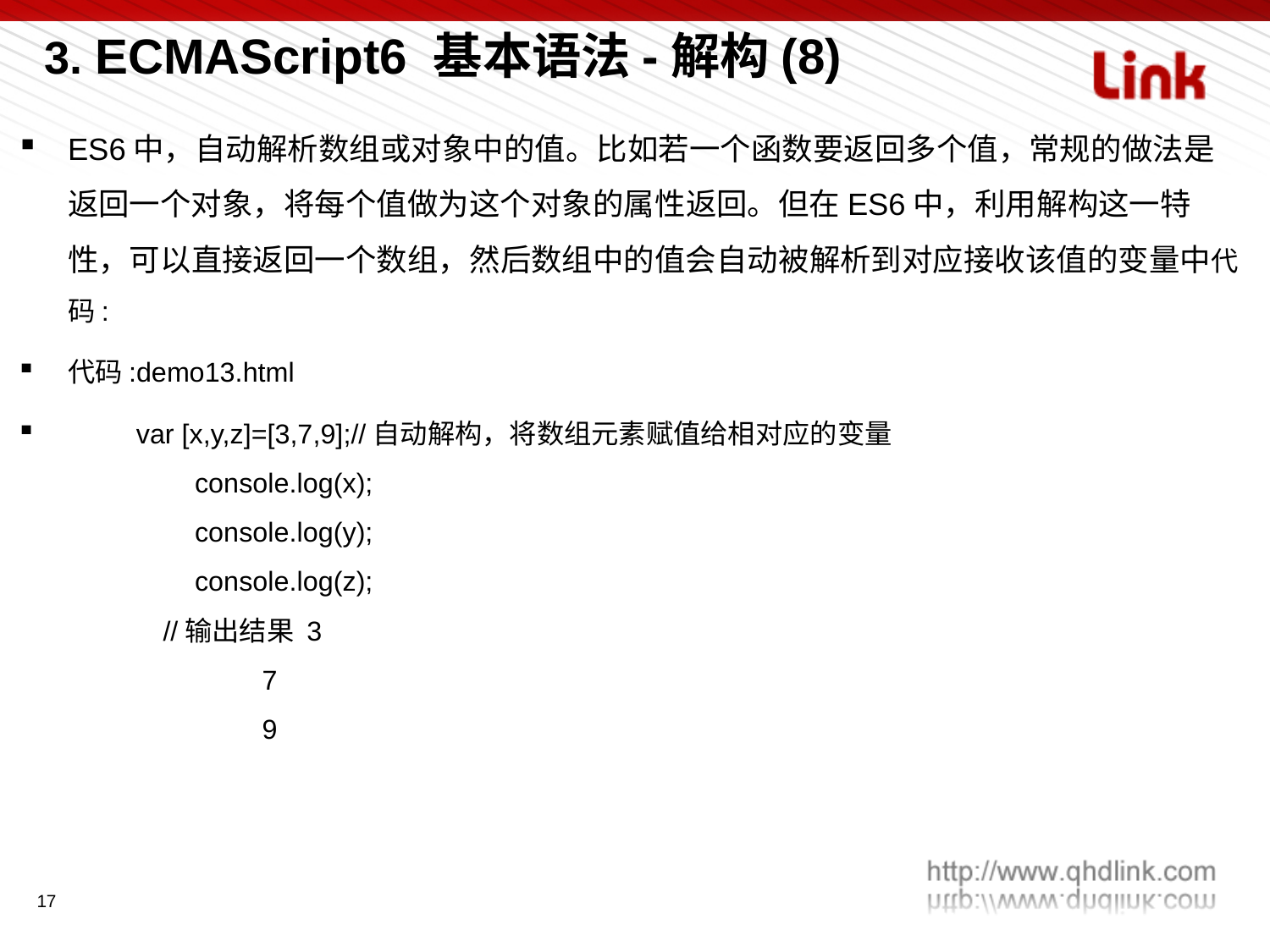

3. ECMAScript6 基本语法-解构(8)
ES6中，自动解析数组或对象中的值。比如若一个函数要返回多个值，常规的做法是返回一个对象，将每个值做为这个对象的属性返回。但在ES6中，利用解构这一特性，可以直接返回一个数组，然后数组中的值会自动被解析到对应接收该值的变量中代码:
代码:demo13.html
         var [x,y,z]=[3,7,9];//自动解构，将数组元素赋值给相对应的变量
	console.log(x);
	console.log(y);
	console.log(z);
     //输出结果 3
                  7
                  9
17